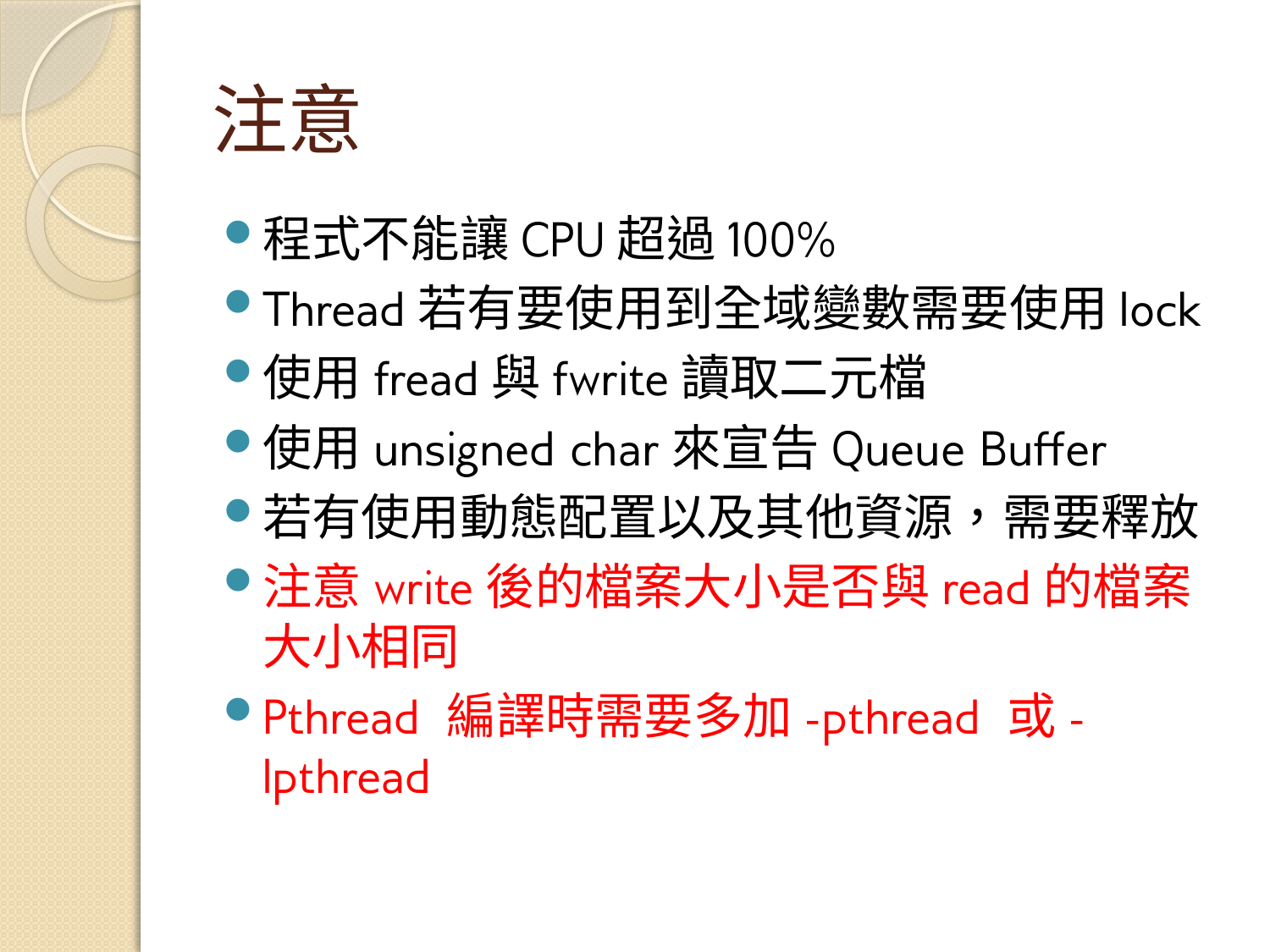

# 注意
程式不能讓CPU超過100%
Thread若有要使用到全域變數需要使用lock
使用fread與fwrite讀取二元檔
使用unsigned char來宣告Queue Buffer
若有使用動態配置以及其他資源，需要釋放
注意write後的檔案大小是否與read的檔案大小相同
Pthread 編譯時需要多加-pthread 或-lpthread